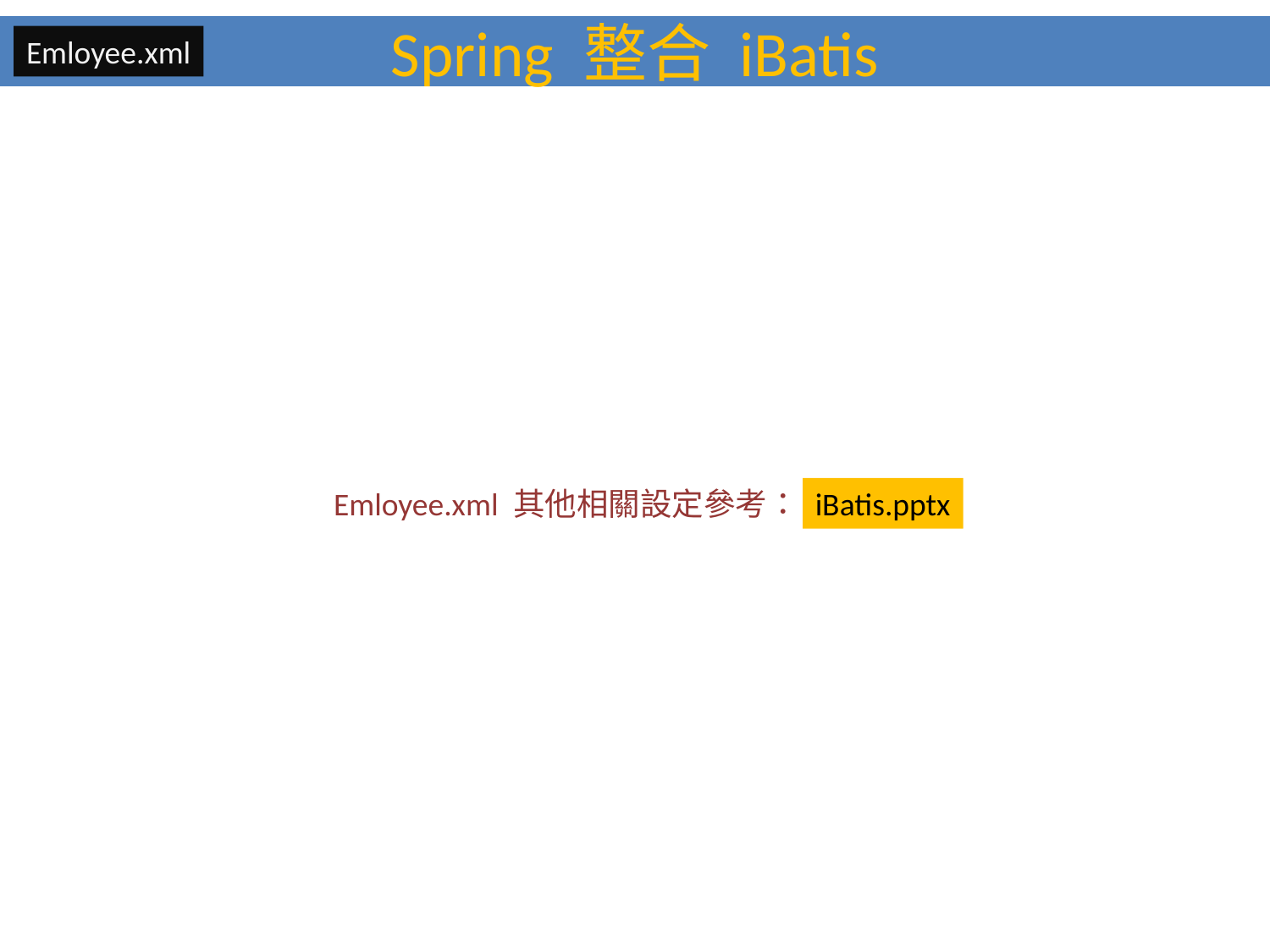

# Spring 整合 iBatis
Emloyee.xml
iBatis.pptx
Emloyee.xml 其他相關設定參考：